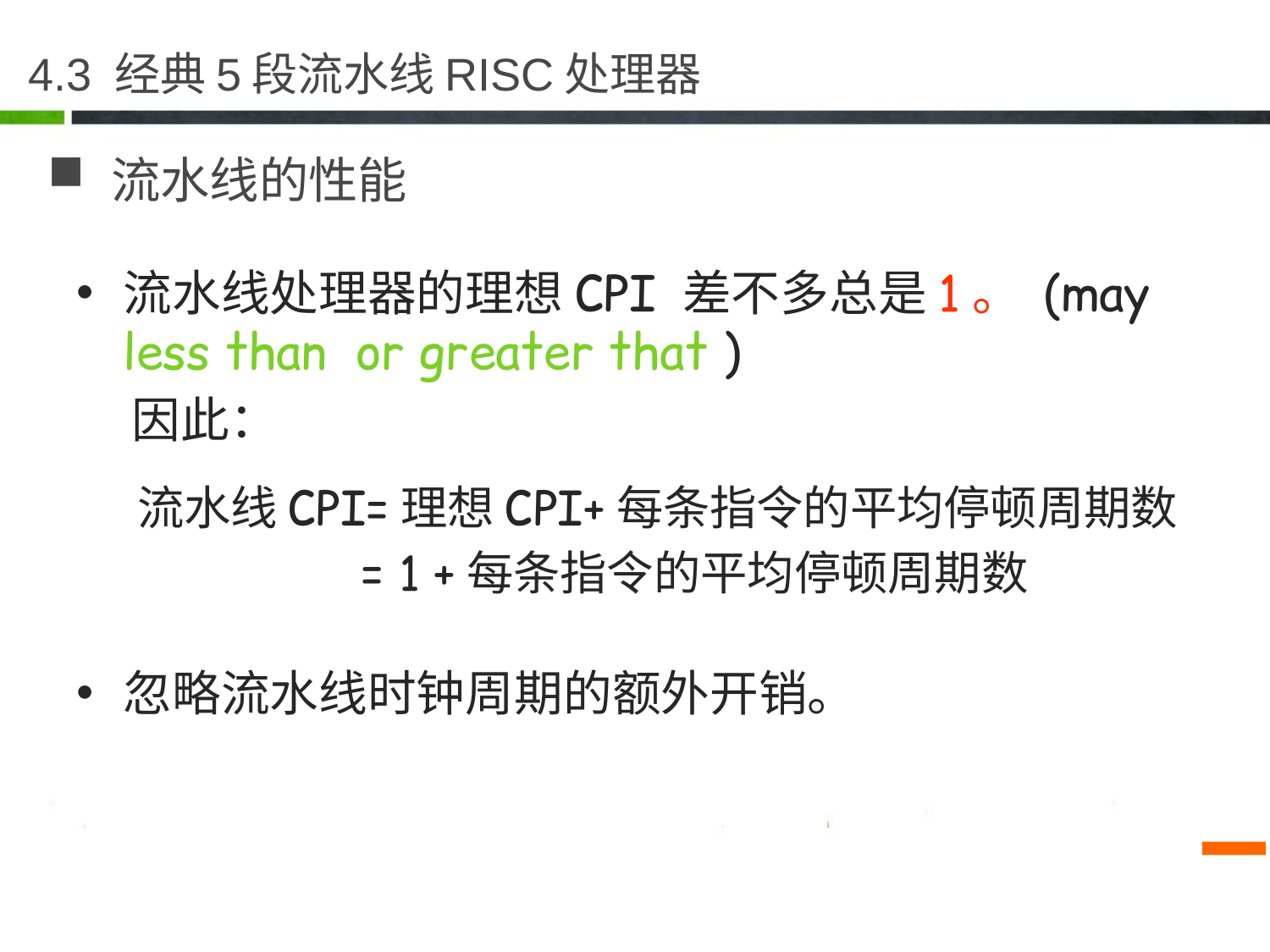

4.3 经典5段流水线RISC处理器
# 流水线的性能
流水线处理器的理想CPI 差不多总是1。 (may less than  or greater that )
    因此：

忽略流水线时钟周期的额外开销。

流水线CPI=理想CPI+每条指令的平均停顿周期数
                = 1 +每条指令的平均停顿周期数
62